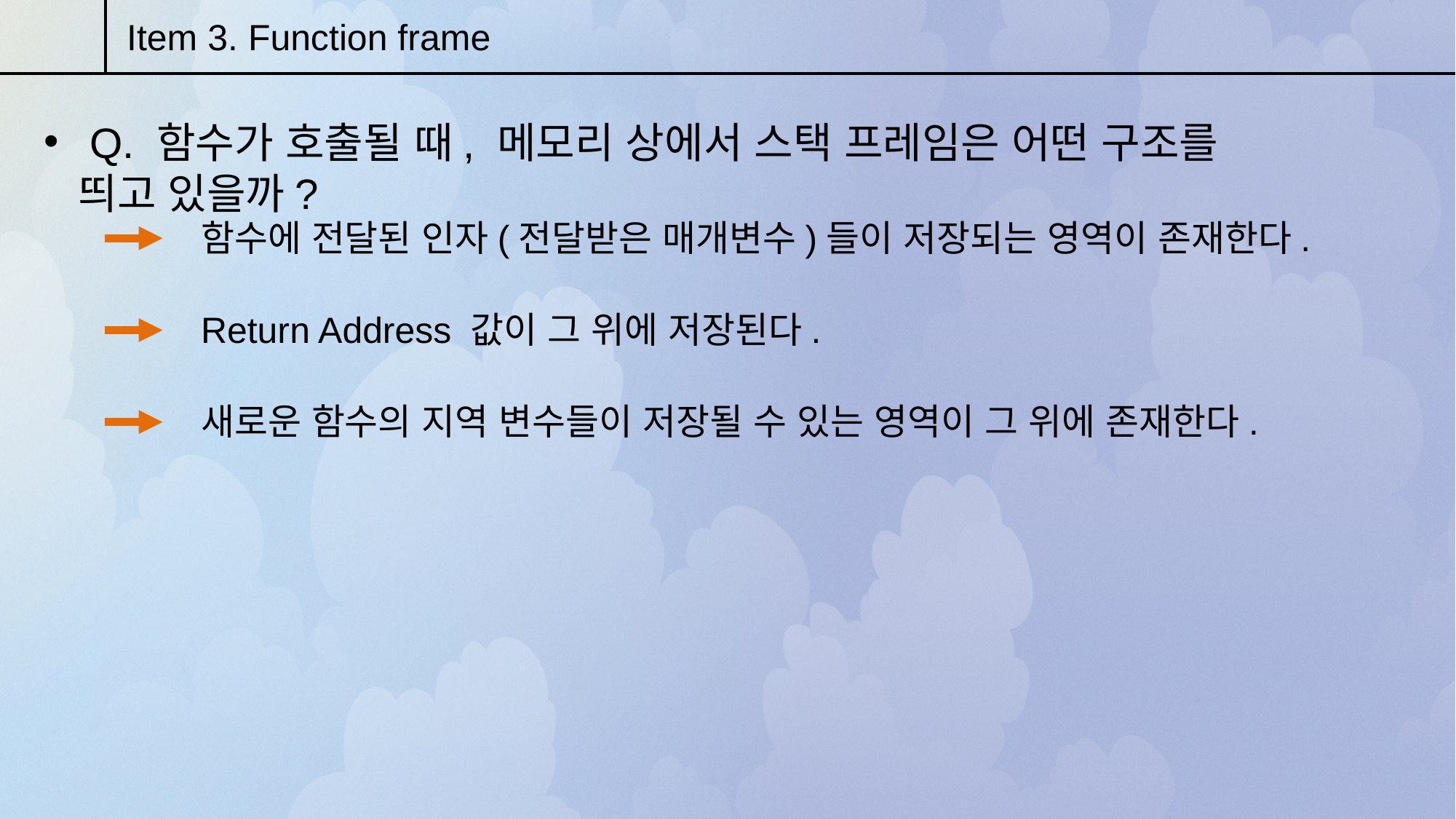

Item 3. Function frame
 Q. 함수가 호출될 때, 메모리 상에서 스택 프레임은 어떤 구조를 띄고 있을까?
함수에 전달된 인자(전달받은 매개변수)들이 저장되는 영역이 존재한다.
Return Address 값이 그 위에 저장된다.
새로운 함수의 지역 변수들이 저장될 수 있는 영역이 그 위에 존재한다.